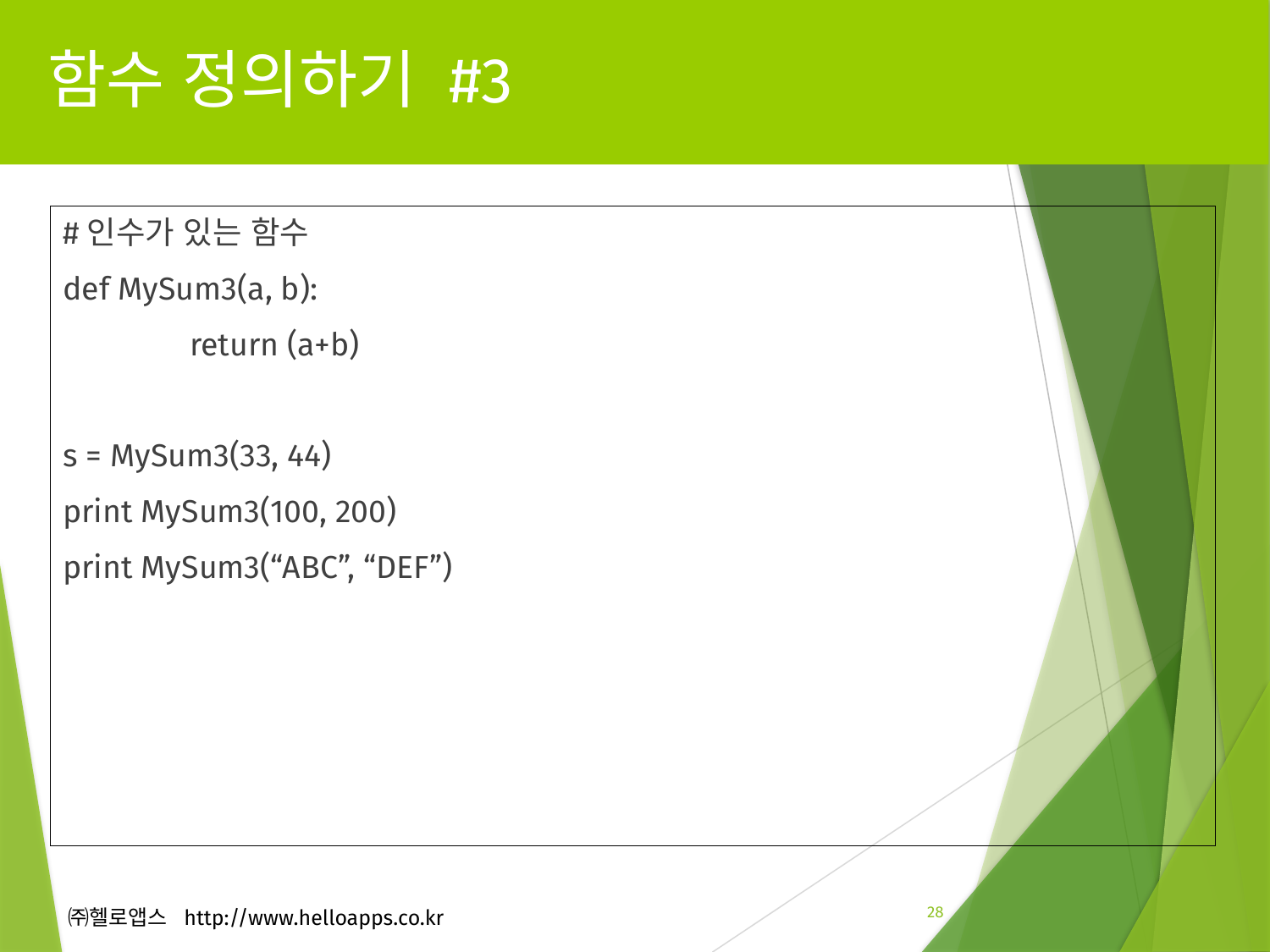

# 함수 정의하기 #3
#인수가 있는 함수
def MySum3(a, b):
	return (a+b)

s = MySum3(33, 44)
print MySum3(100, 200)
print MySum3(“ABC”, “DEF”)

28